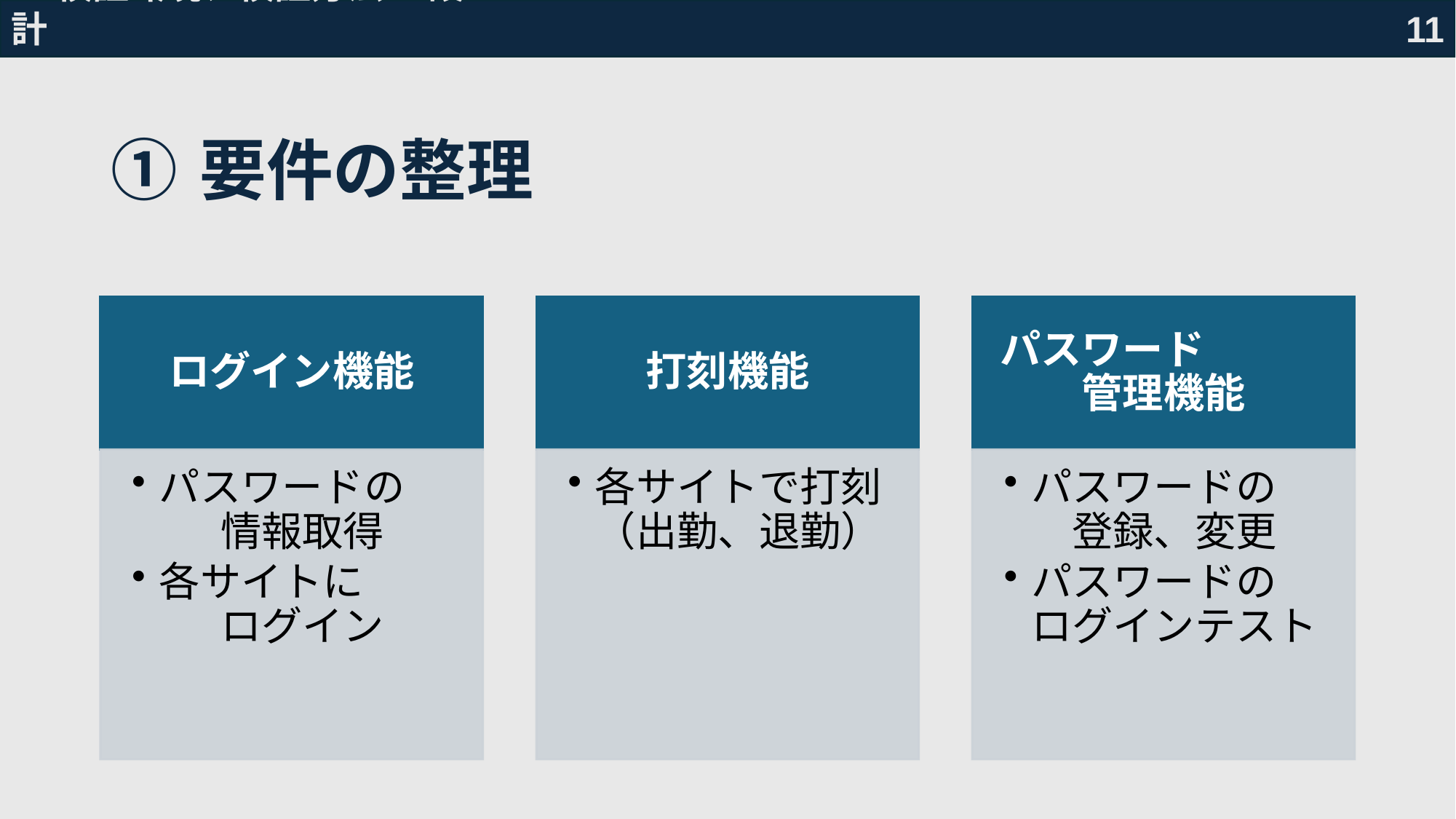

11
2. 検証環境、検証方法 – 設計
# 要件の整理
ログイン機能
パスワードの　情報取得
各サイトに　　ログイン
打刻機能
各サイトで打刻（出勤、退勤）
パスワード　　　管理機能
パスワードの　登録、変更
パスワードの　ログインテスト